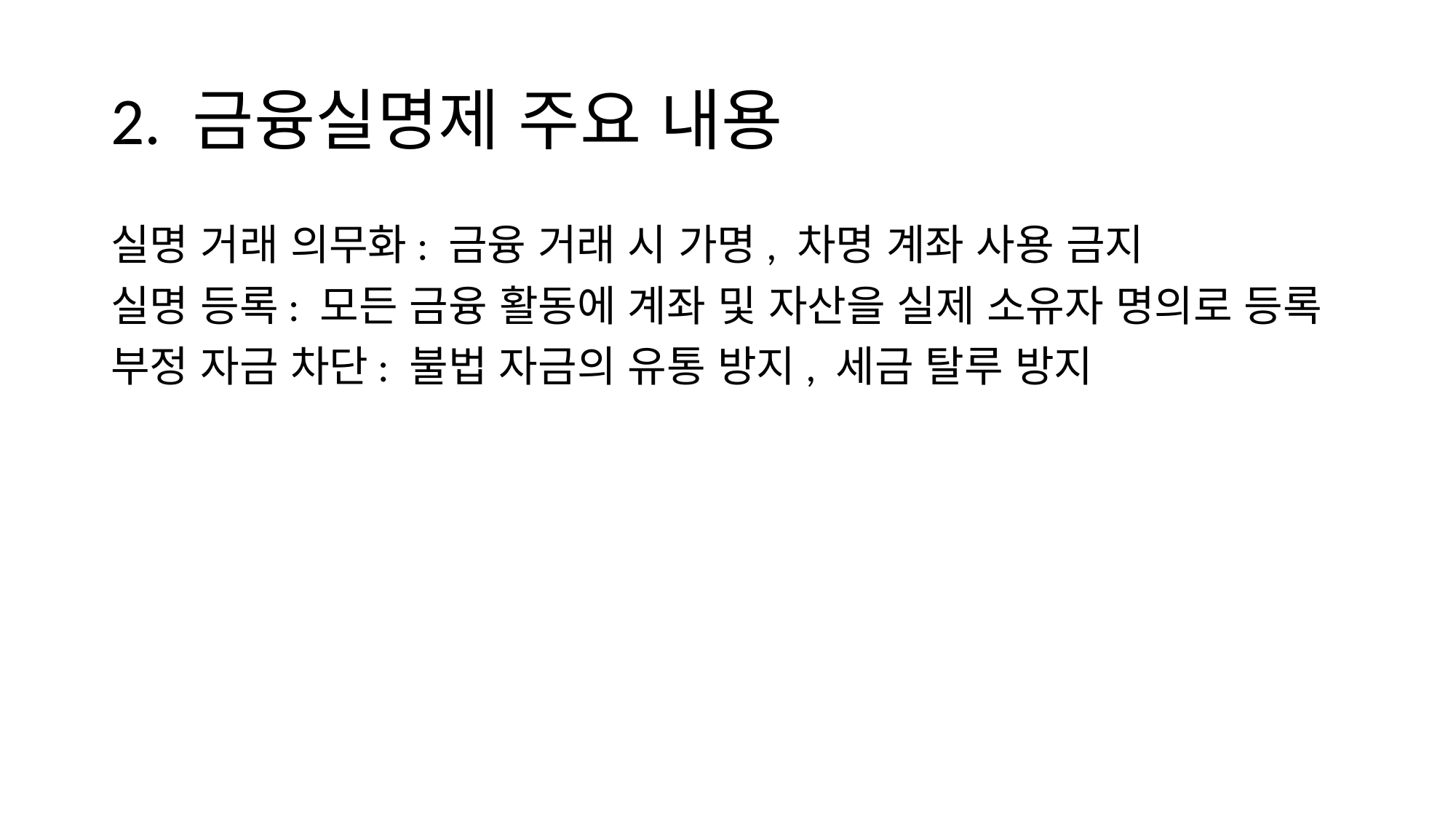

# 2. 금융실명제 주요 내용
실명 거래 의무화: 금융 거래 시 가명, 차명 계좌 사용 금지
실명 등록: 모든 금융 활동에 계좌 및 자산을 실제 소유자 명의로 등록
부정 자금 차단: 불법 자금의 유통 방지, 세금 탈루 방지